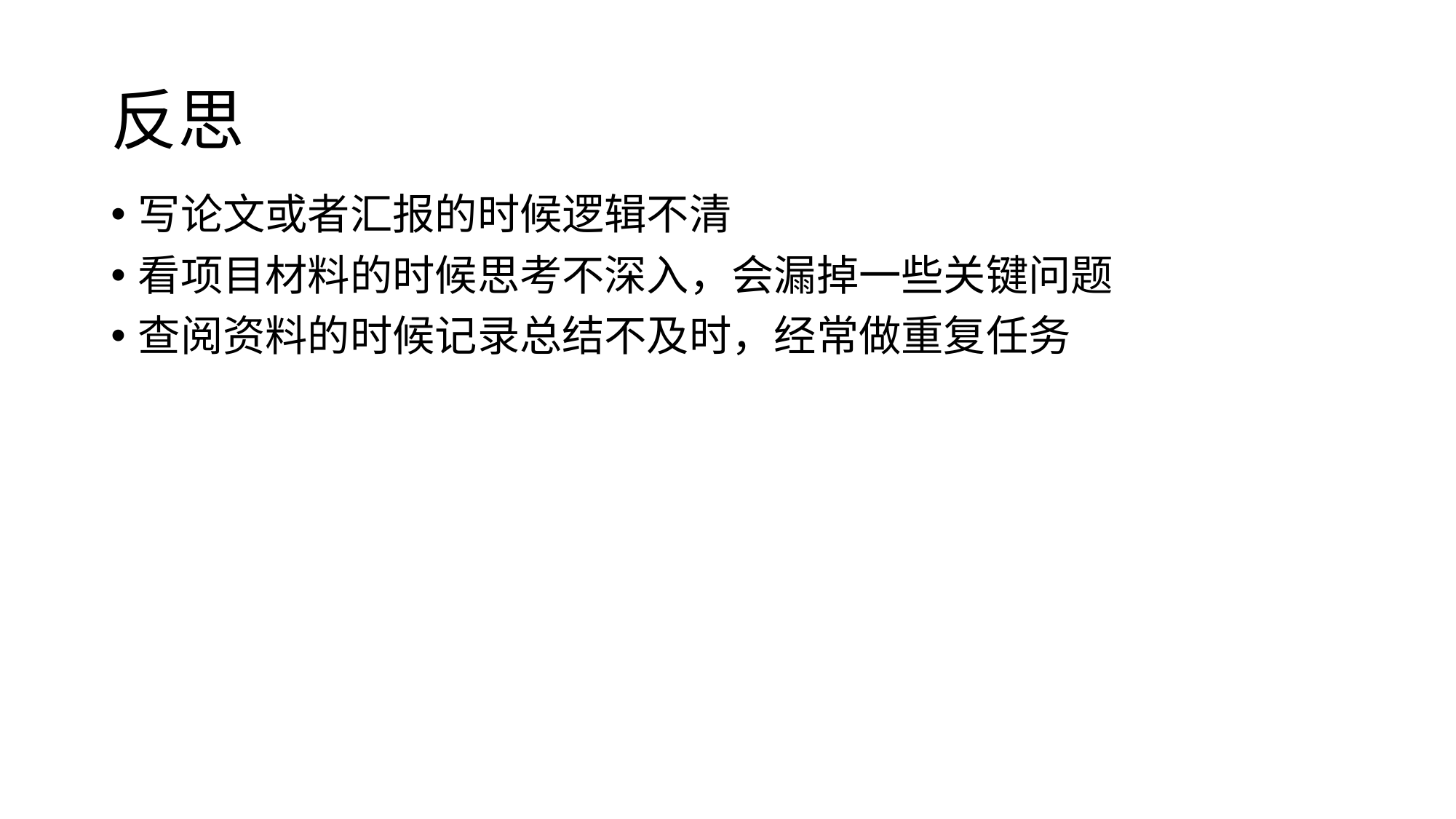

# 反思
写论文或者汇报的时候逻辑不清
看项目材料的时候思考不深入，会漏掉一些关键问题
查阅资料的时候记录总结不及时，经常做重复任务